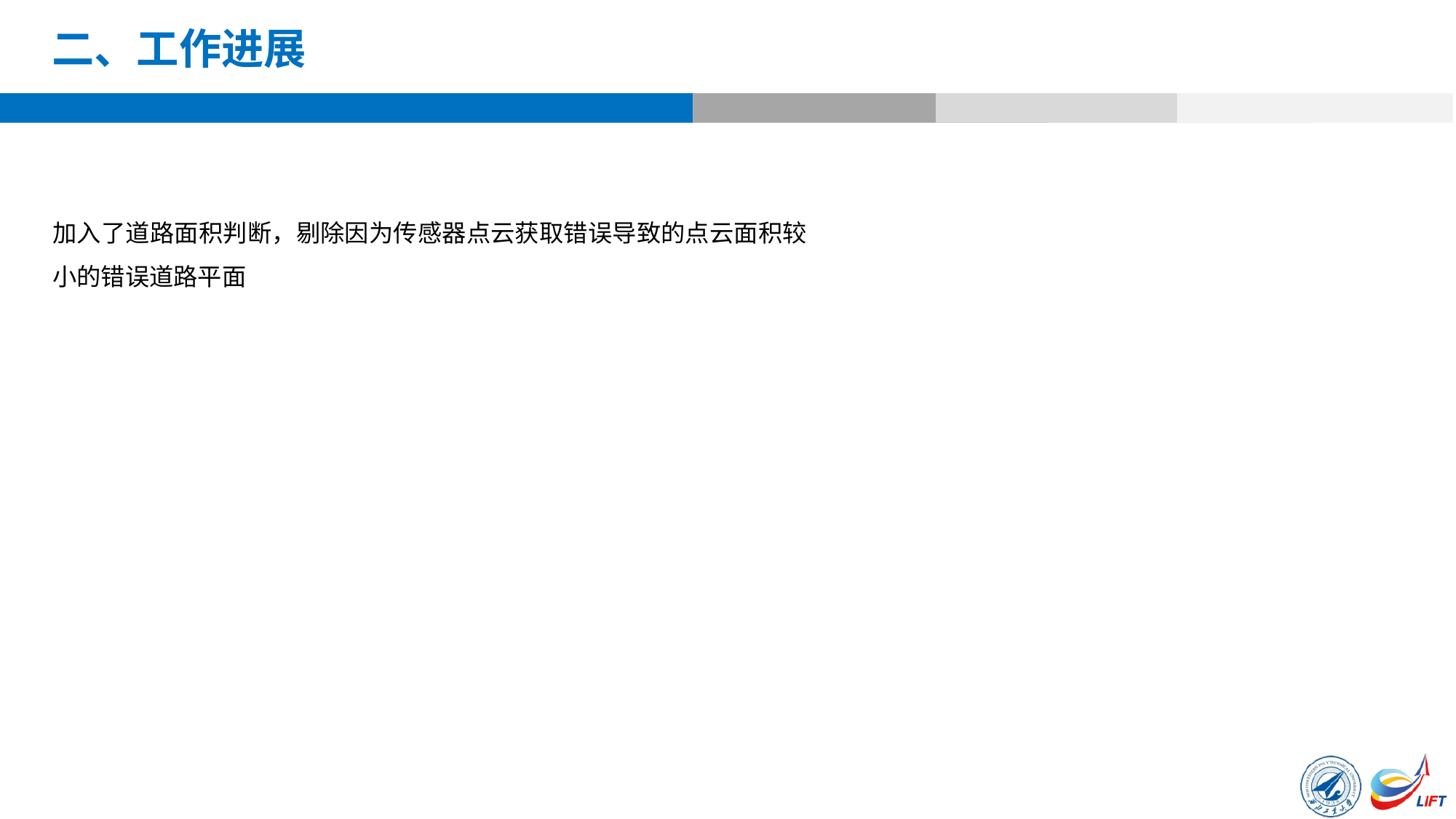

加入了道路面积判断，剔除因为传感器点云获取错误导致的点云面积较小的错误道路平面